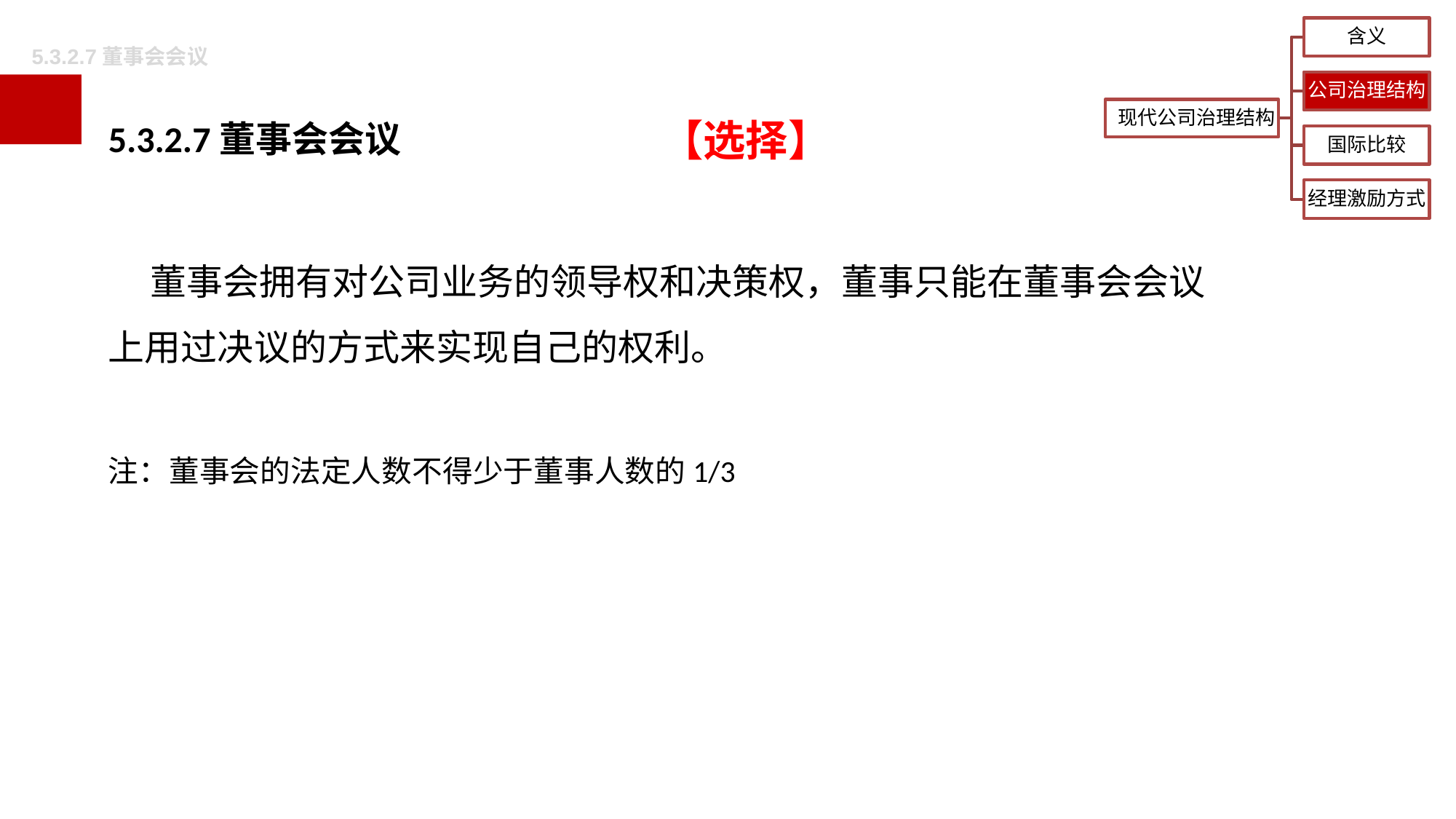

现代公司治理结构
含义
公司治理结构
国际比较
经理激励方式
5.3.2.7董事会会议
5.3.2.7董事会会议

【选择】
    董事会拥有对公司业务的领导权和决策权，董事只能在董事会会议上用过决议的方式来实现自己的权利。

注：董事会的法定人数不得少于董事人数的1/3